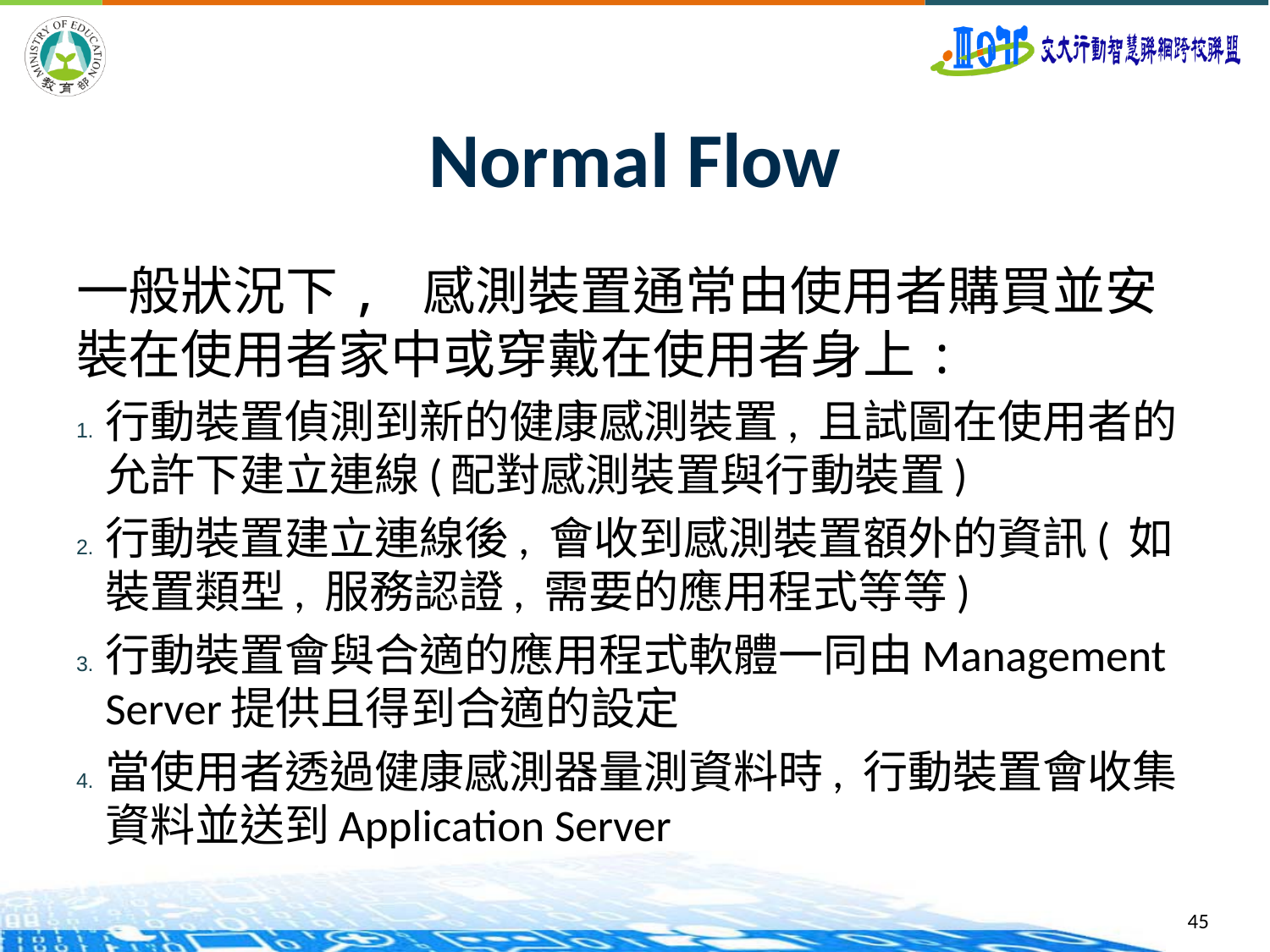

# Normal Flow
一般狀況下, 感測裝置通常由使用者購買並安裝在使用者家中或穿戴在使用者身上:
行動裝置偵測到新的健康感測裝置, 且試圖在使用者的允許下建立連線(配對感測裝置與行動裝置)
行動裝置建立連線後, 會收到感測裝置額外的資訊( 如裝置類型, 服務認證, 需要的應用程式等等)
行動裝置會與合適的應用程式軟體一同由Management Server提供且得到合適的設定
當使用者透過健康感測器量測資料時, 行動裝置會收集資料並送到Application Server

45